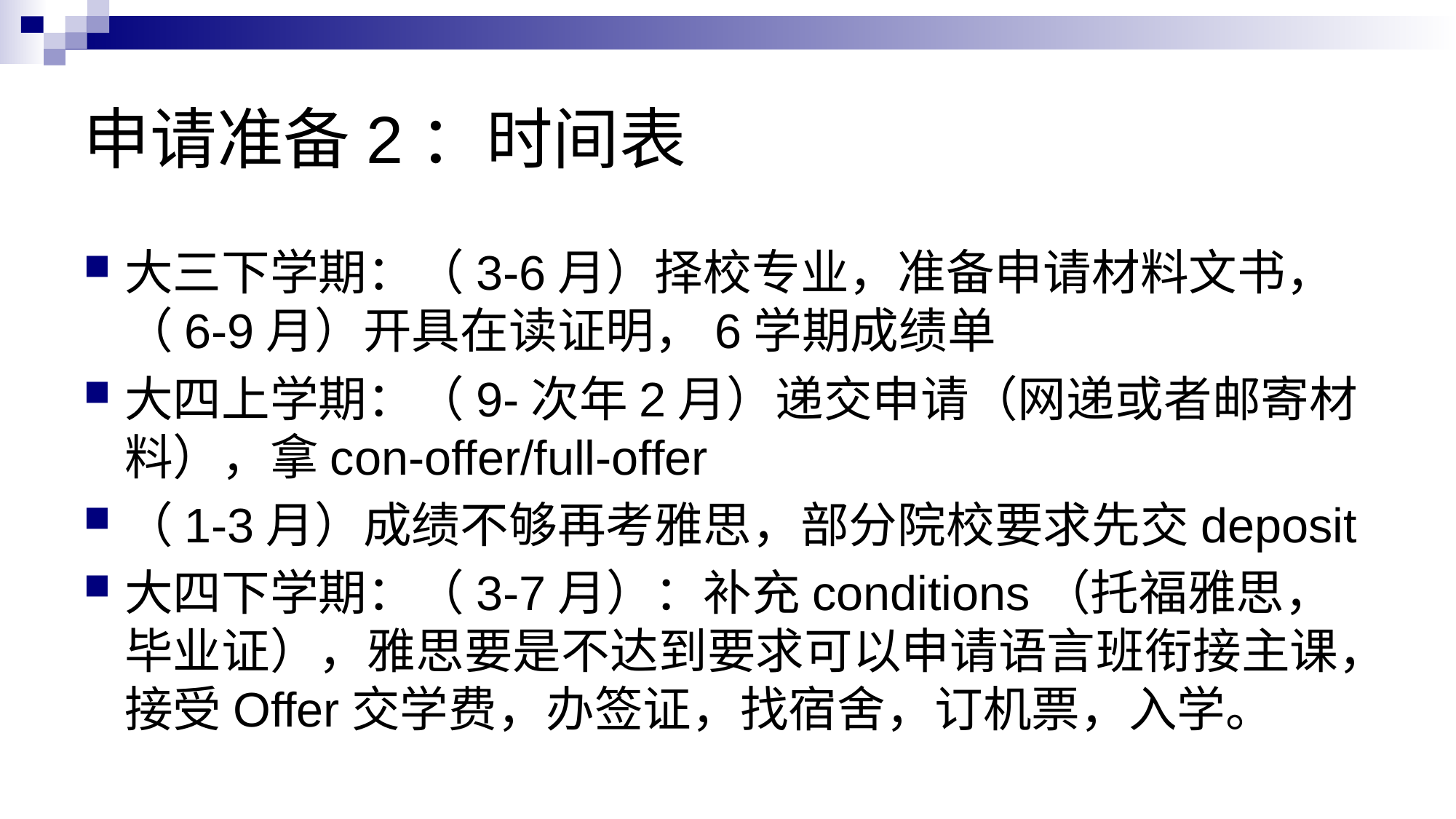

# 申请准备2：时间表
大三下学期：（3-6月）择校专业，准备申请材料文书，（6-9月）开具在读证明，6学期成绩单
大四上学期：（9-次年2月）递交申请（网递或者邮寄材料），拿con-offer/full-offer
（1-3月）成绩不够再考雅思，部分院校要求先交deposit
大四下学期：（3-7月）：补充conditions（托福雅思，毕业证），雅思要是不达到要求可以申请语言班衔接主课，接受Offer交学费，办签证，找宿舍，订机票，入学。